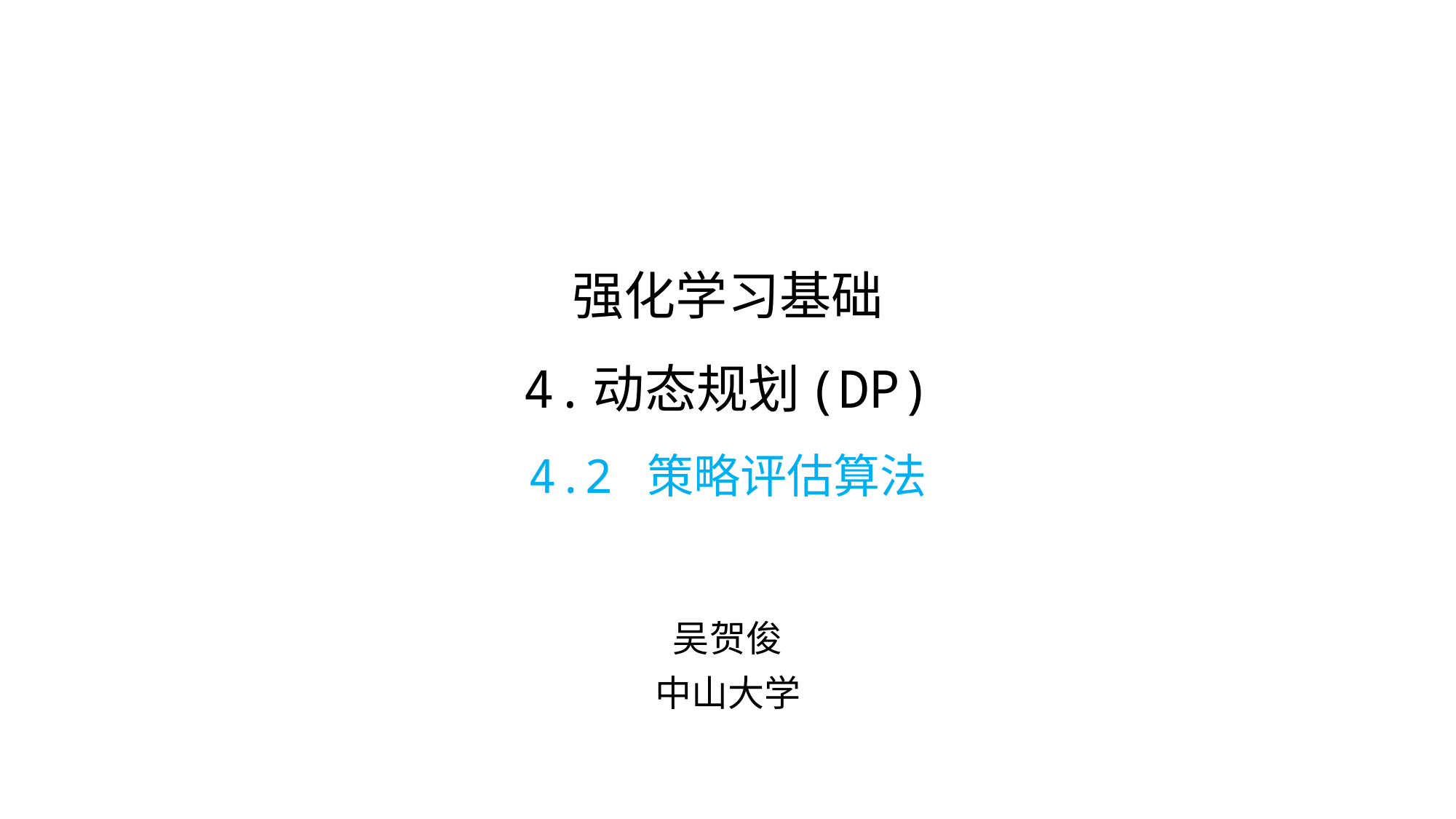

# 强化学习基础 4.动态规划(DP) 4.2 策略评估算法

吴贺俊
中山大学